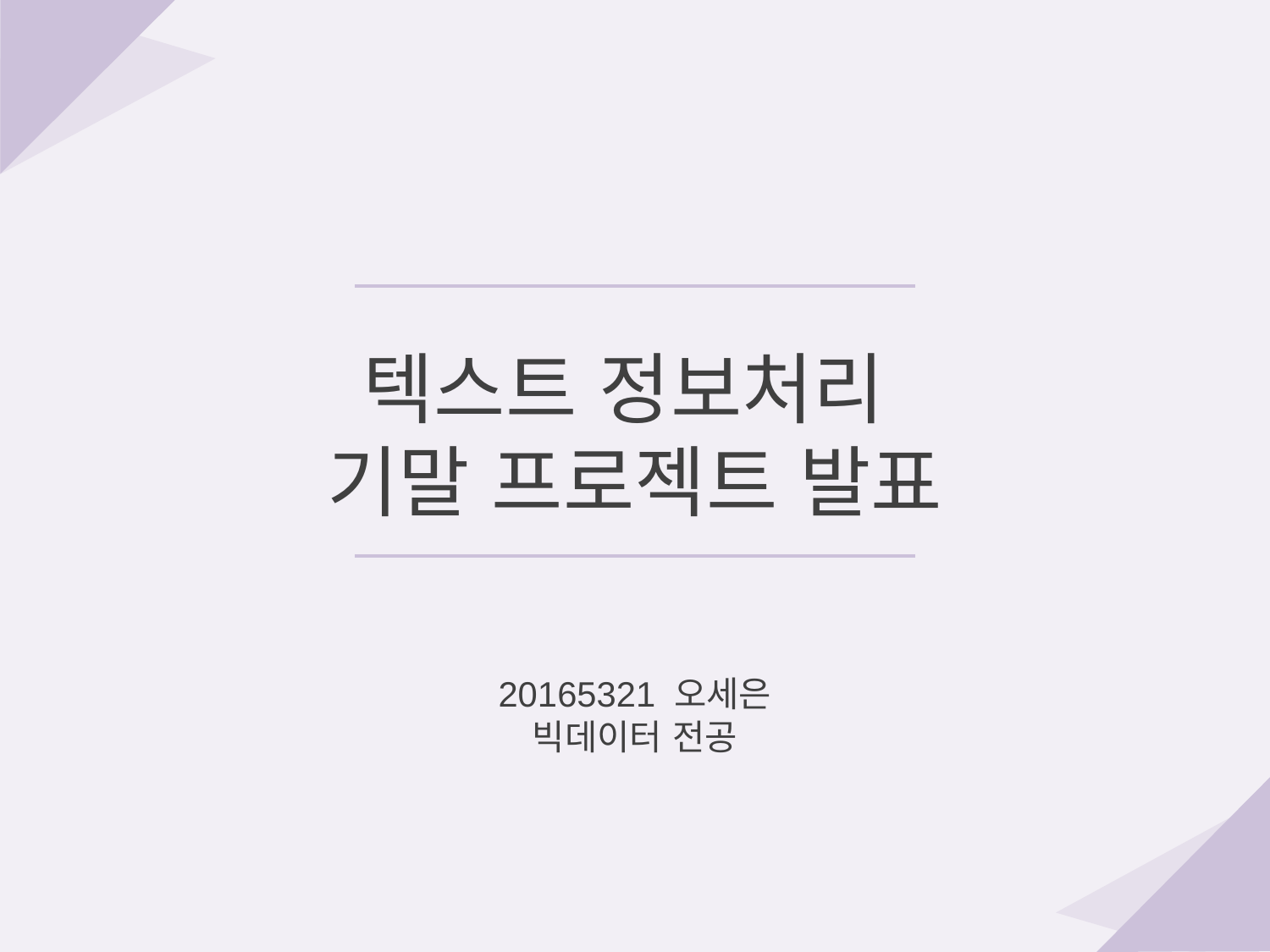

텍스트 정보처리
기말 프로젝트 발표
20165321 오세은
빅데이터 전공